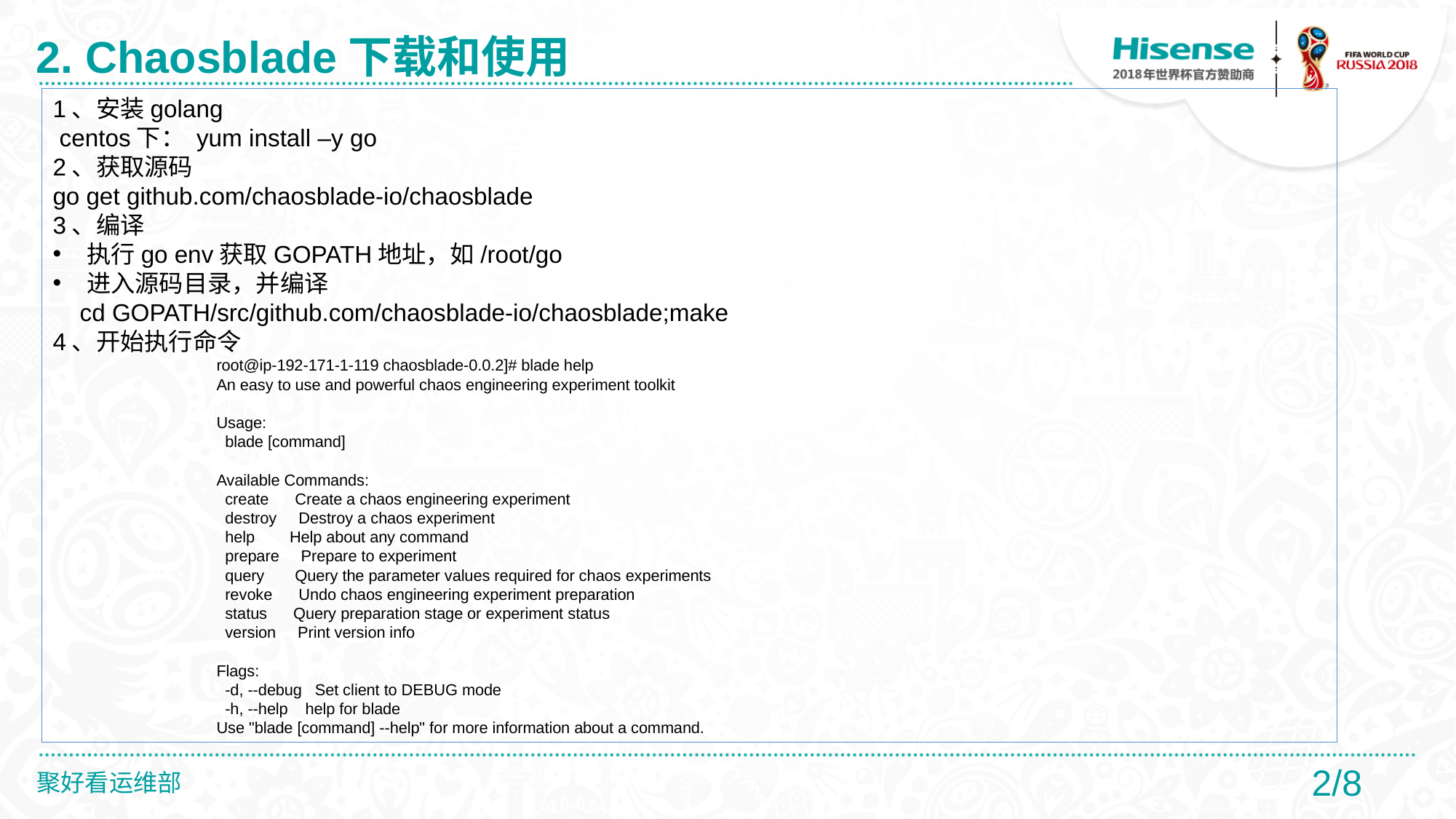

2. Chaosblade下载和使用
1、安装golang
 centos下： yum install –y go
2、获取源码
go get github.com/chaosblade-io/chaosblade
3、编译
执行go env获取GOPATH地址，如/root/go
进入源码目录，并编译
    cd GOPATH/src/github.com/chaosblade-io/chaosblade;make
4、开始执行命令
root@ip-192-171-1-119 chaosblade-0.0.2]# blade help
An easy to use and powerful chaos engineering experiment toolkit

Usage:
  blade [command]

Available Commands:
  create      Create a chaos engineering experiment
  destroy     Destroy a chaos experiment
  help        Help about any command
  prepare     Prepare to experiment
  query       Query the parameter values required for chaos experiments
  revoke      Undo chaos engineering experiment preparation
  status      Query preparation stage or experiment status
  version     Print version info

Flags:
  -d, --debug   Set client to DEBUG mode
  -h, --help    help for blade
Use "blade [command] --help" for more information about a command.
2/8
聚好看运维部